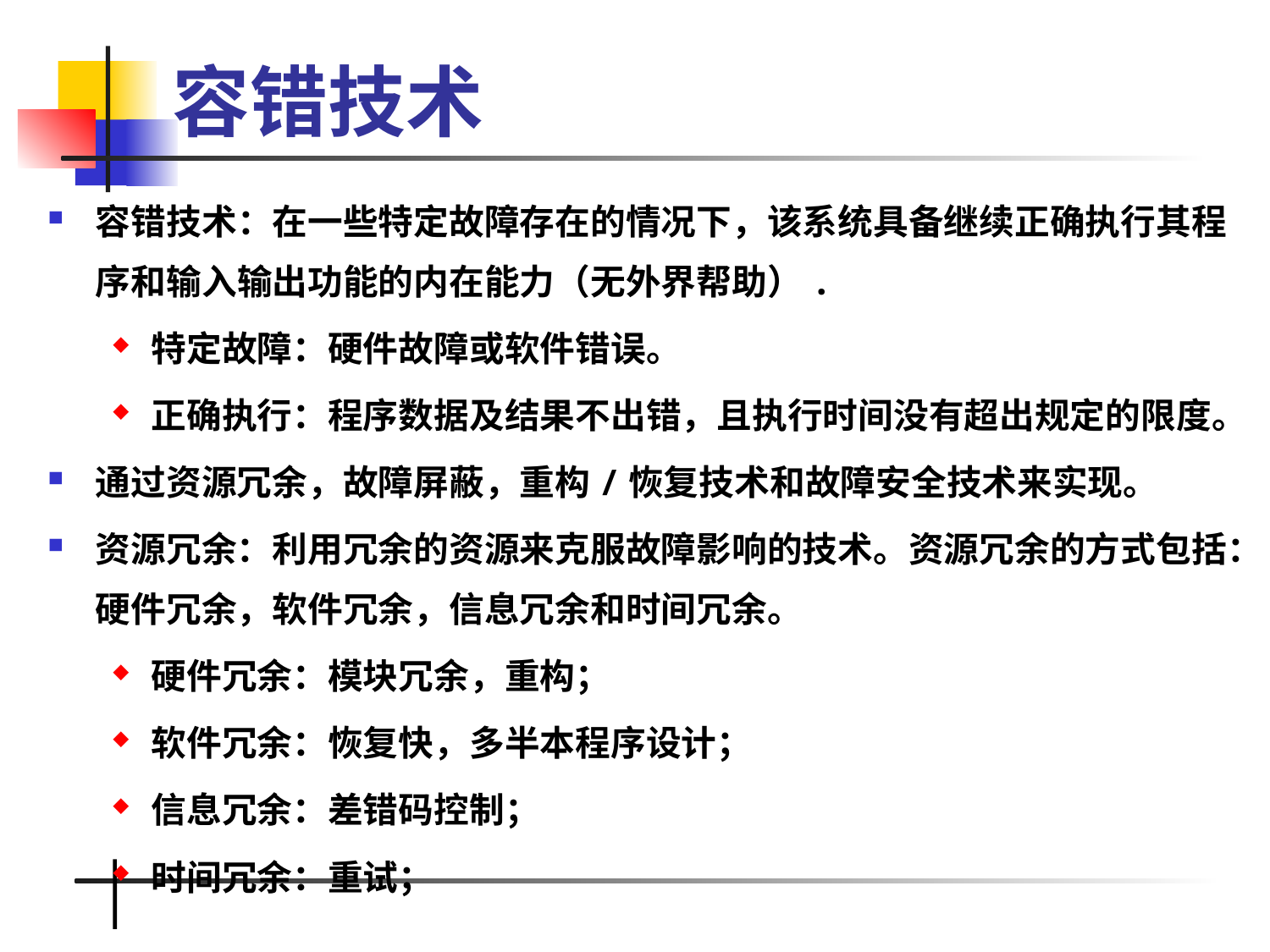

# 容错技术
容错技术：在一些特定故障存在的情况下，该系统具备继续正确执行其程序和输入输出功能的内在能力（无外界帮助）.
特定故障：硬件故障或软件错误。
正确执行：程序数据及结果不出错，且执行时间没有超出规定的限度。
通过资源冗余，故障屏蔽，重构/恢复技术和故障安全技术来实现。
资源冗余：利用冗余的资源来克服故障影响的技术。资源冗余的方式包括：硬件冗余，软件冗余，信息冗余和时间冗余。
硬件冗余：模块冗余，重构；
软件冗余：恢复快，多半本程序设计；
信息冗余：差错码控制；
时间冗余：重试；